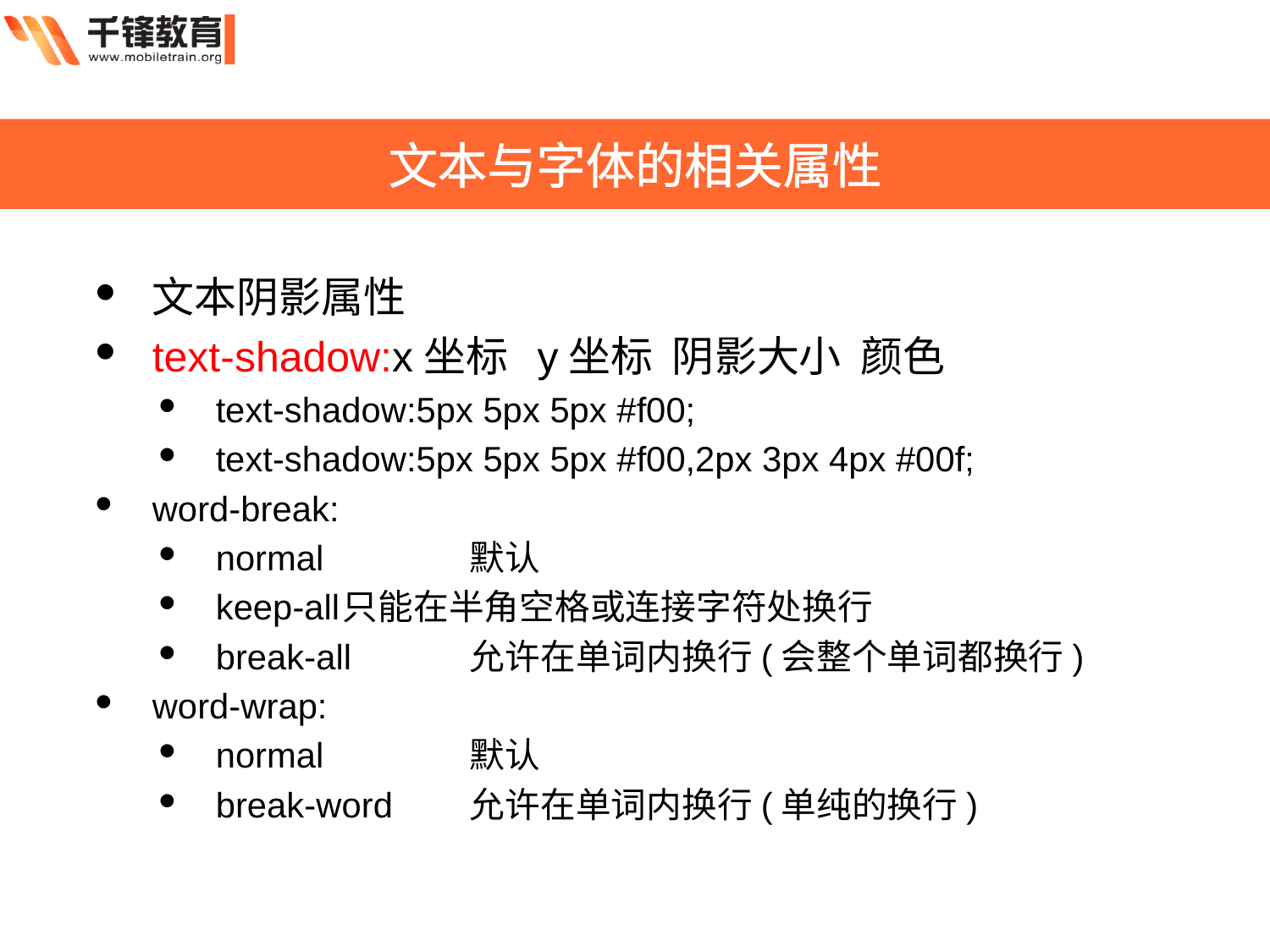

文本与字体的相关属性
文本阴影属性
text-shadow:x坐标  y坐标  阴影大小  颜色
text-shadow:5px 5px 5px #f00;
text-shadow:5px 5px 5px #f00,2px 3px 4px #00f;
word-break:
normal		默认
keep-all	只能在半角空格或连接字符处换行
break-all	允许在单词内换行(会整个单词都换行)
word-wrap:
normal		默认
break-word	允许在单词内换行(单纯的换行)